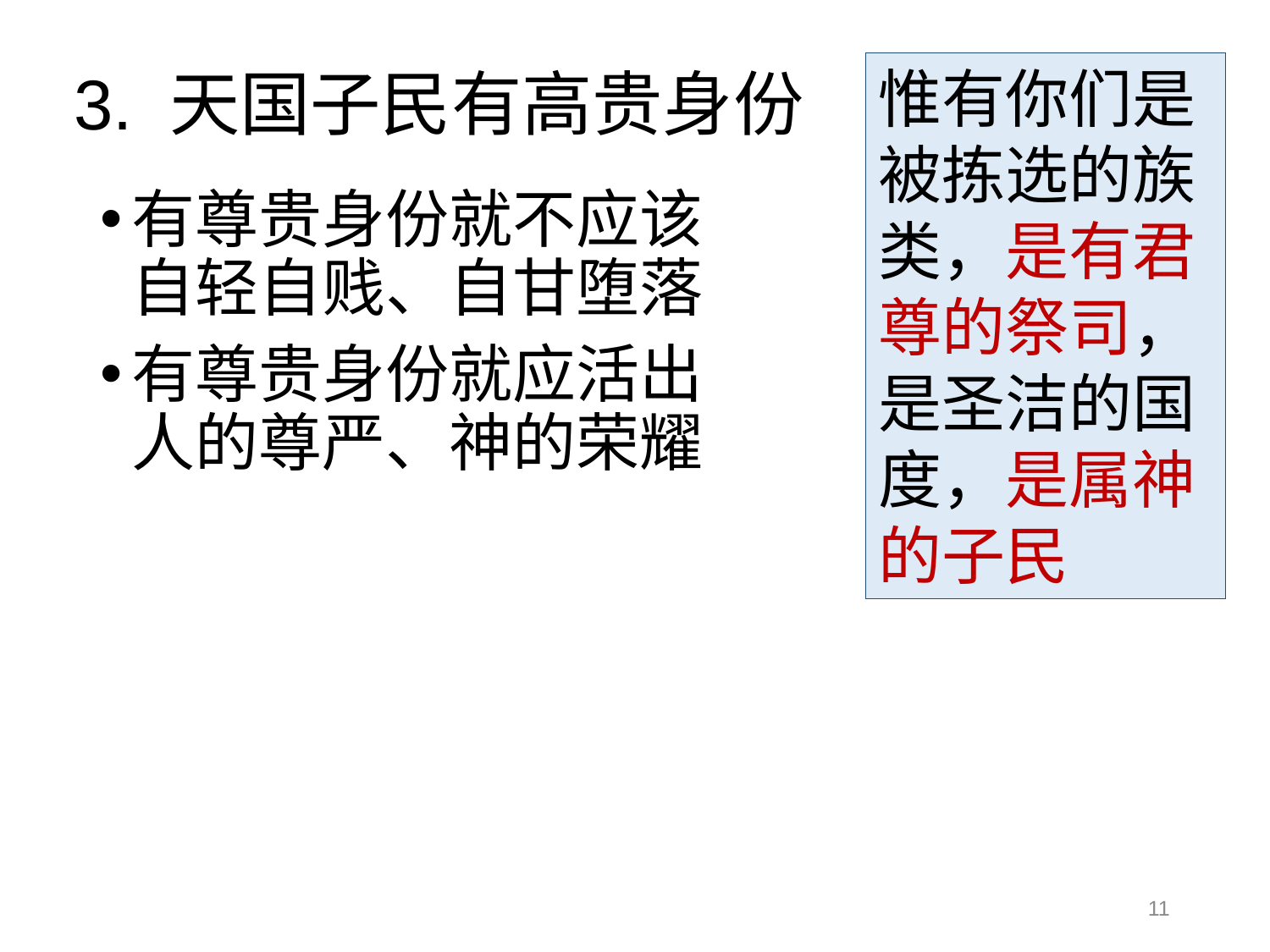

# 3. 天国子民有高贵身份
惟有你们是被拣选的族类，是有君尊的祭司，是圣洁的国度，是属神的子民
有尊贵身份就不应该
自轻自贱、自甘堕落
有尊贵身份就应活出
人的尊严、神的荣耀

11